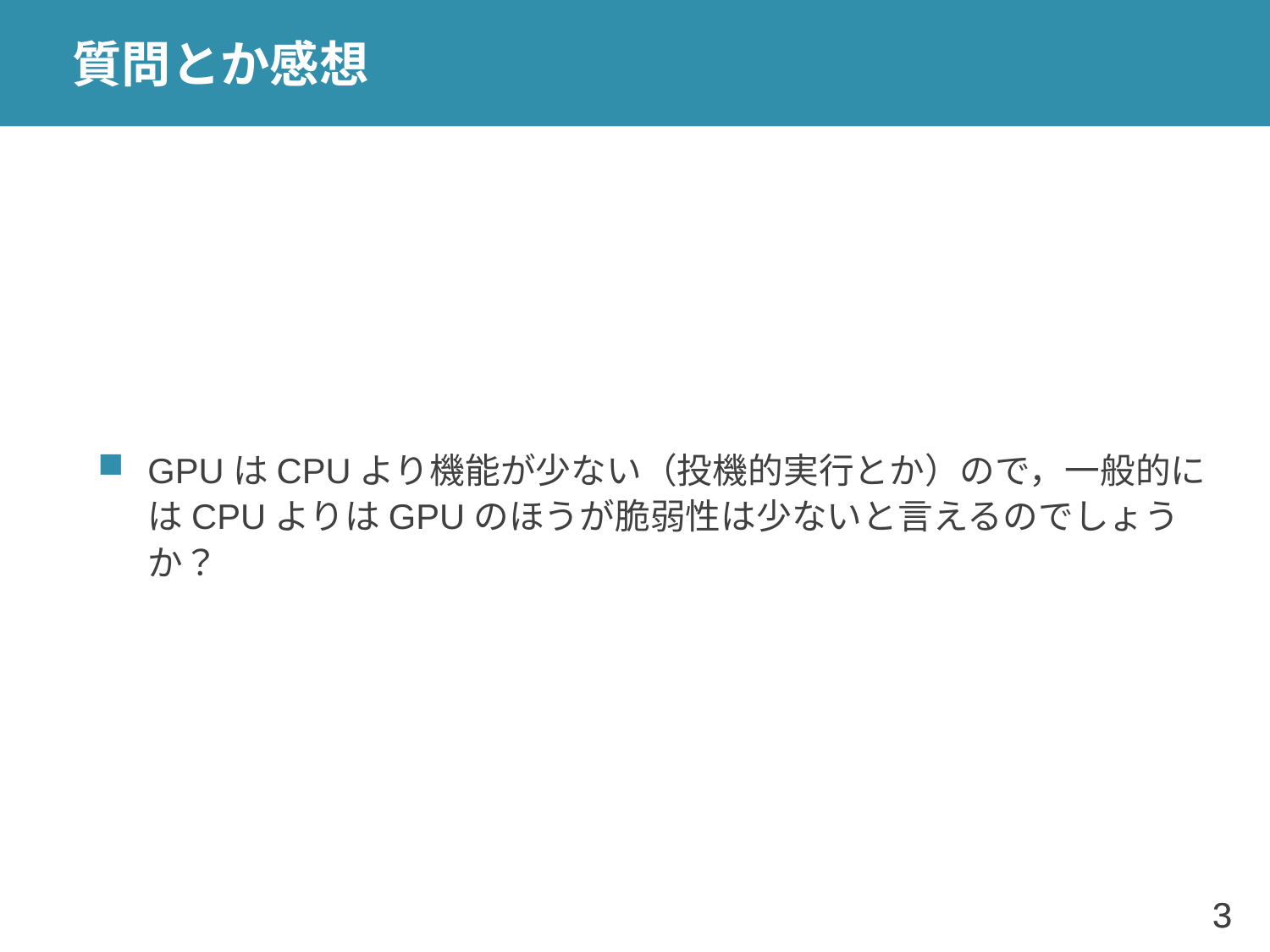

# 質問とか感想
GPUはCPUより機能が少ない（投機的実行とか）ので，一般的にはCPUよりはGPUのほうが脆弱性は少ないと言えるのでしょうか？